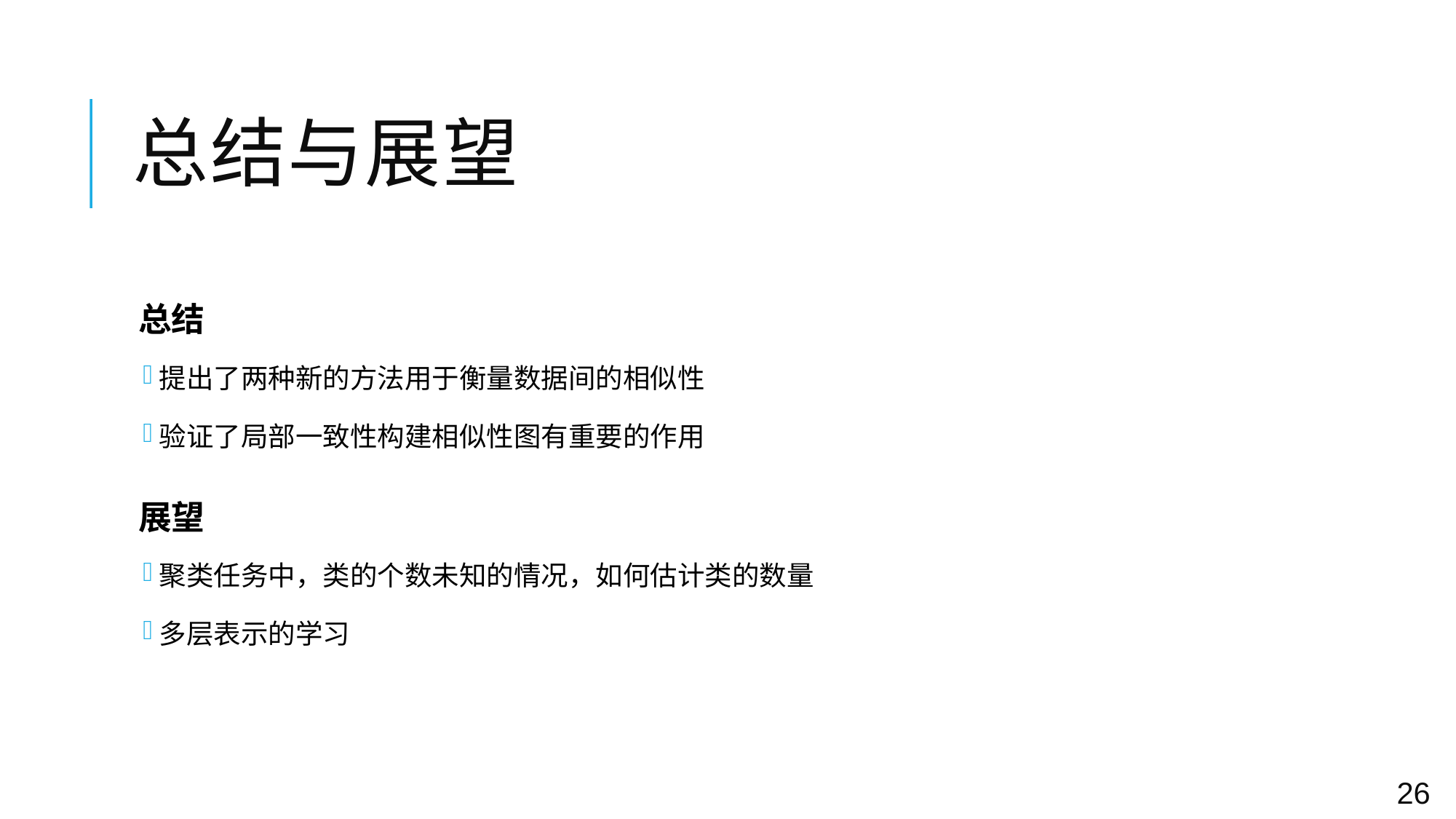

# 总结与展望
总结
提出了两种新的方法用于衡量数据间的相似性
验证了局部一致性构建相似性图有重要的作用
展望
聚类任务中，类的个数未知的情况，如何估计类的数量
多层表示的学习
26